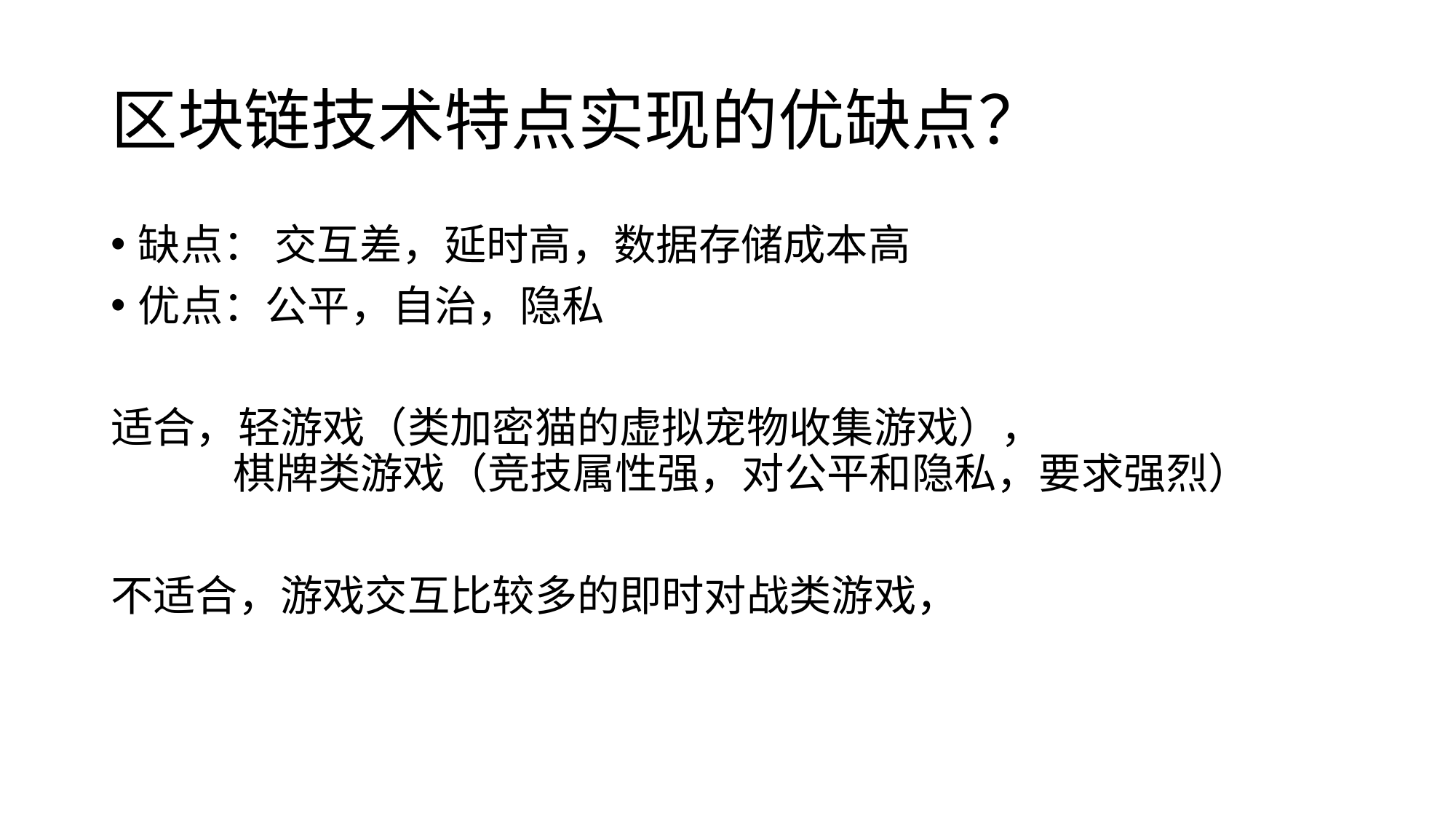

# 区块链技术特点实现的优缺点？
缺点： 交互差，延时高，数据存储成本高
优点：公平，自治，隐私

适合，轻游戏（类加密猫的虚拟宠物收集游戏），
             棋牌类游戏（竞技属性强，对公平和隐私，要求强烈）

不适合，游戏交互比较多的即时对战类游戏，